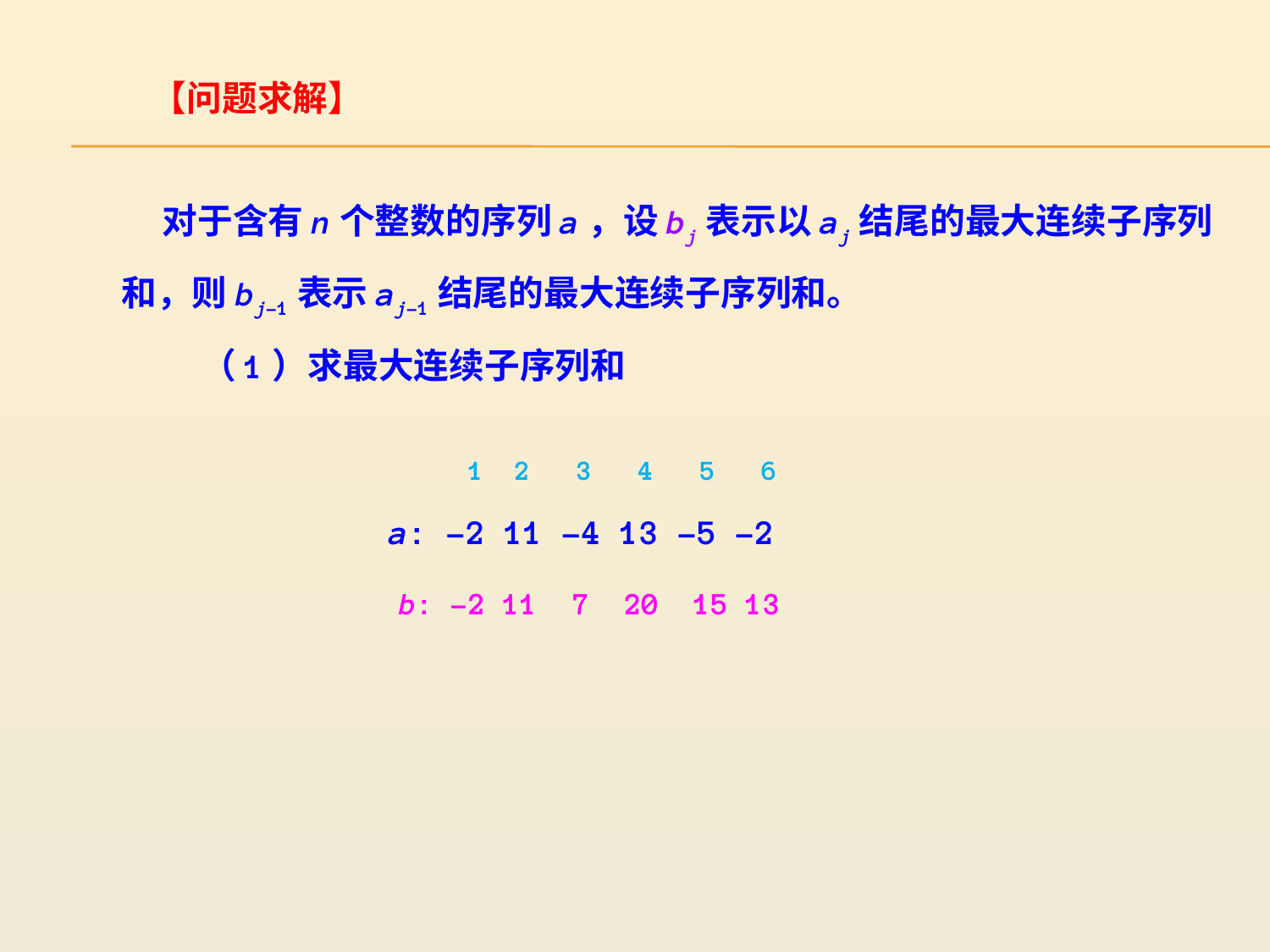

【问题求解】
    对于含有n个整数的序列a，设bj表示以aj结尾的最大连续子序列和，则bj-1表示aj-1结尾的最大连续子序列和。
（1）求最大连续子序列和
1  2   3   4   5   6
a: -2 11 -4 13 -5 -2
b: -2 11  7  20  15 13